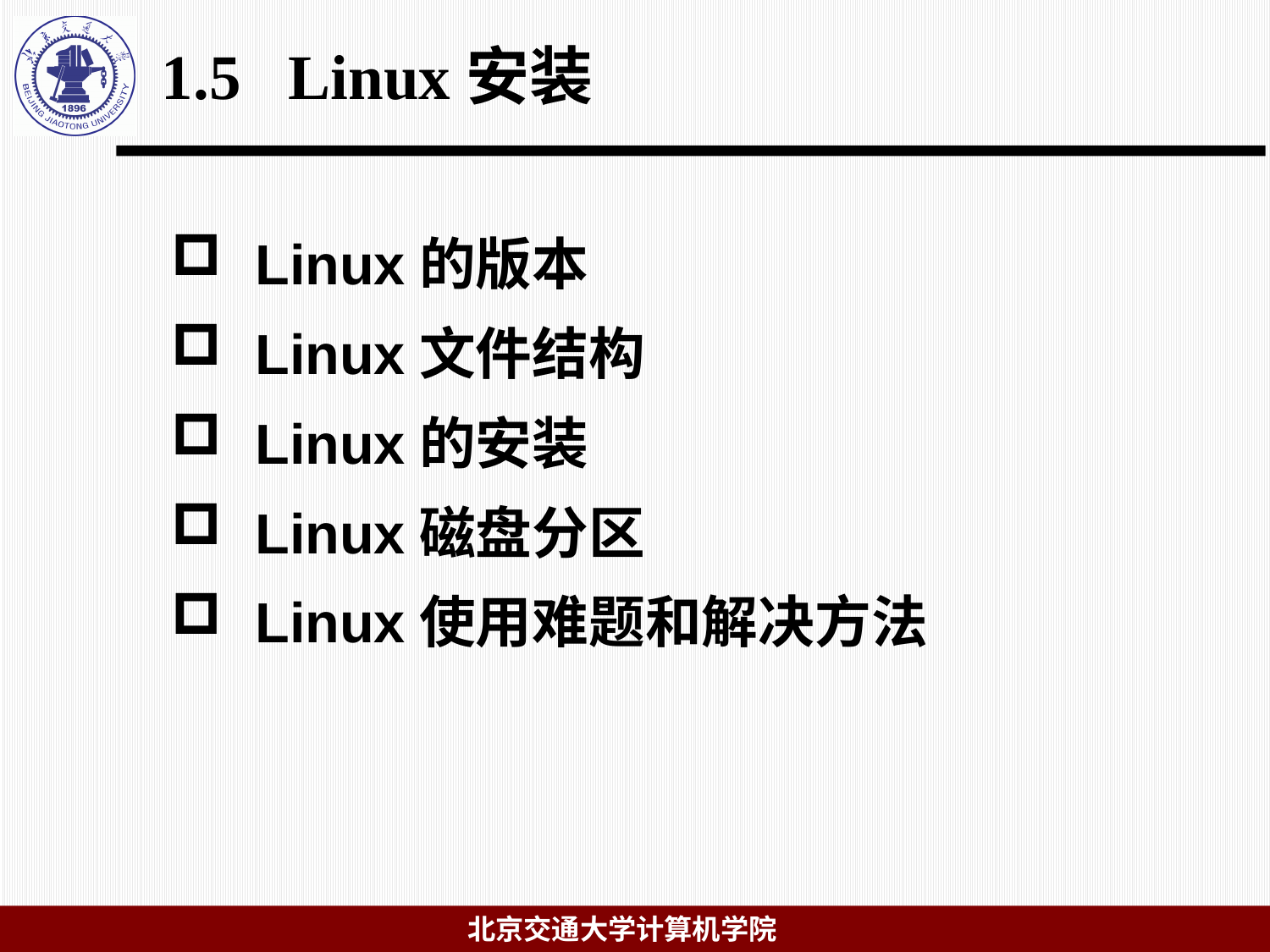

# 1.5   Linux安装
  Linux的版本
  Linux文件结构
  Linux的安装
  Linux磁盘分区
  Linux使用难题和解决方法